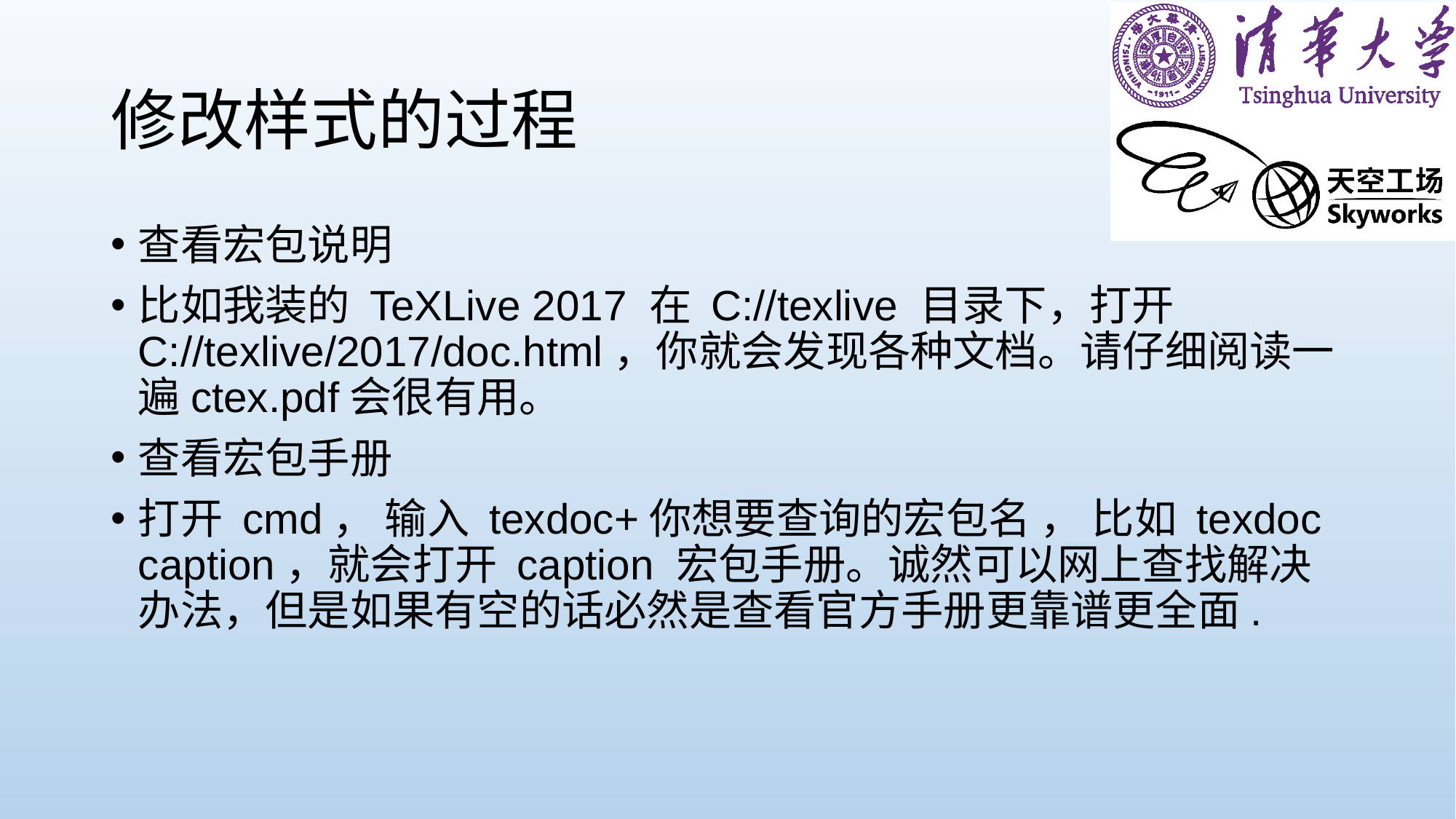

# 修改样式的过程
查看宏包说明
比如我装的 TeXLive 2017 在 C://texlive 目录下，打开 C://texlive/2017/doc.html，你就会发现各种文档。请仔细阅读一遍ctex.pdf会很有用。
查看宏包手册
打开 cmd， 输入 texdoc+你想要查询的宏包名 ， 比如 texdoc caption，就会打开 caption 宏包手册。诚然可以网上查找解决办法，但是如果有空的话必然是查看官方手册更靠谱更全面.